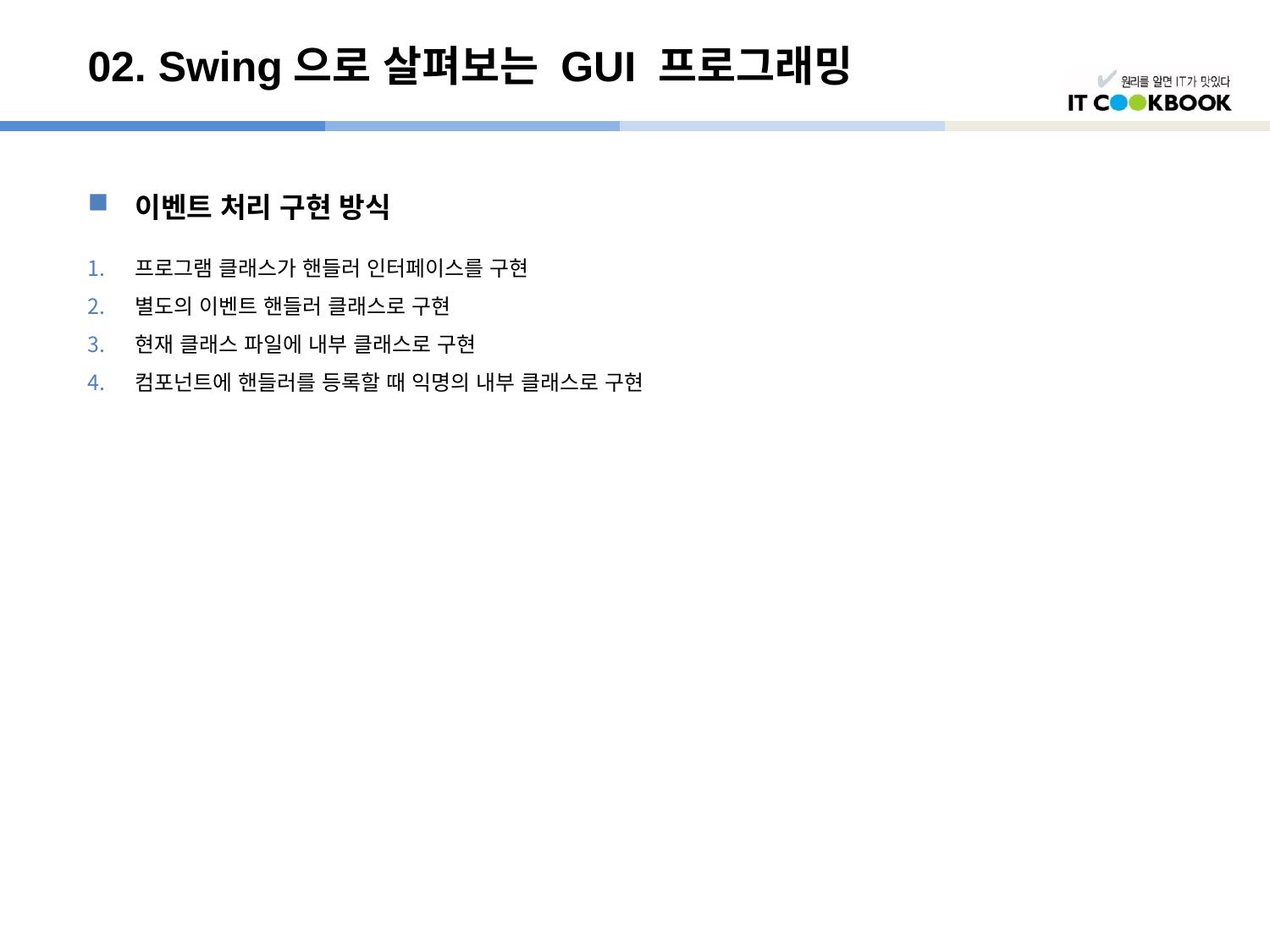

# 02. Swing으로 살펴보는 GUI 프로그래밍
이벤트 처리 구현 방식
프로그램 클래스가 핸들러 인터페이스를 구현
별도의 이벤트 핸들러 클래스로 구현
현재 클래스 파일에 내부 클래스로 구현
컴포넌트에 핸들러를 등록할 때 익명의 내부 클래스로 구현